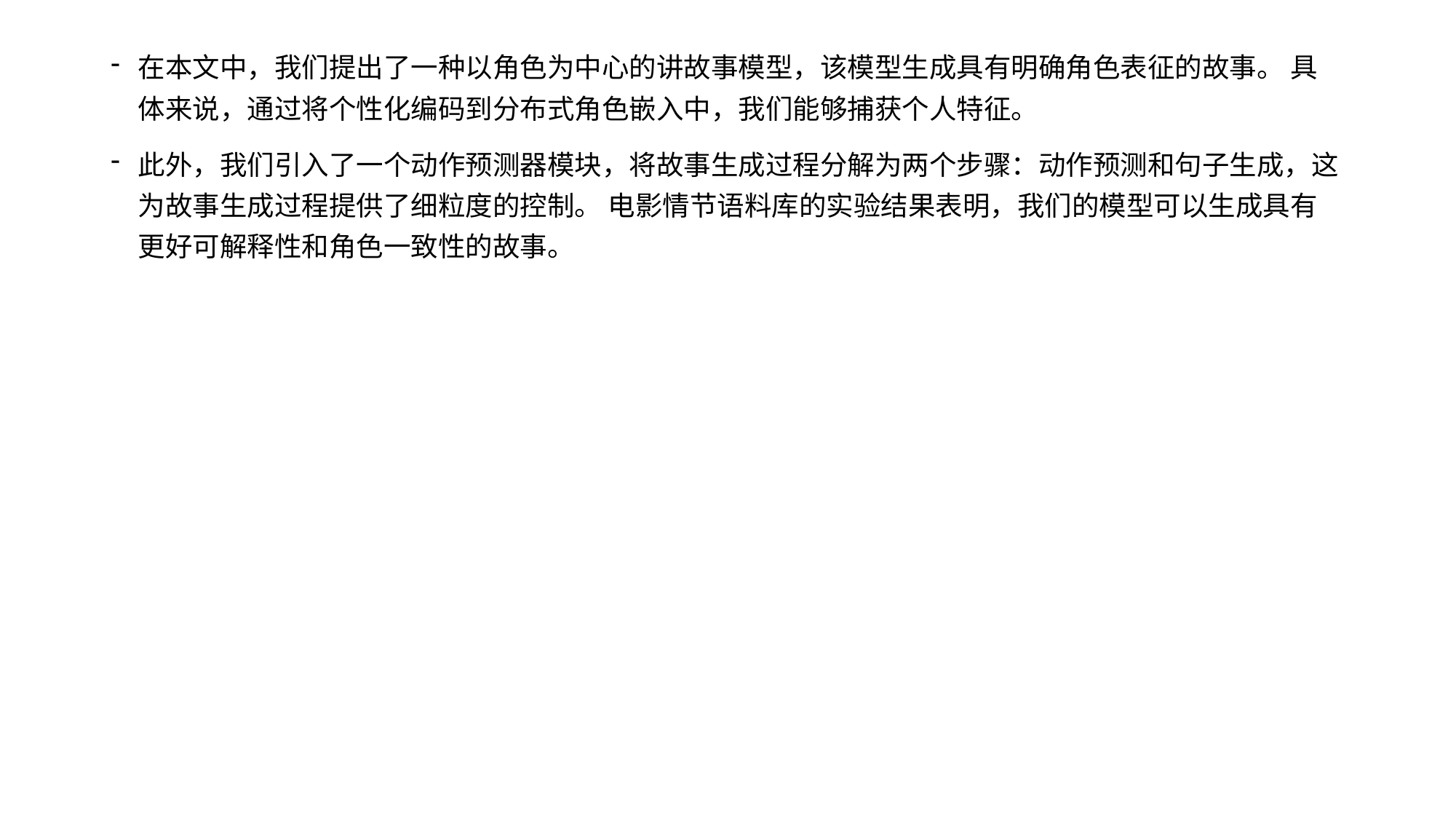

在本文中，我们提出了一种以角色为中心的讲故事模型，该模型生成具有明确角色表征的故事。 具体来说，通过将个性化编码到分布式角色嵌入中，我们能够捕获个人特征。
此外，我们引入了一个动作预测器模块，将故事生成过程分解为两个步骤：动作预测和句子生成，这为故事生成过程提供了细粒度的控制。 电影情节语料库的实验结果表明，我们的模型可以生成具有更好可解释性和角色一致性的故事。

#